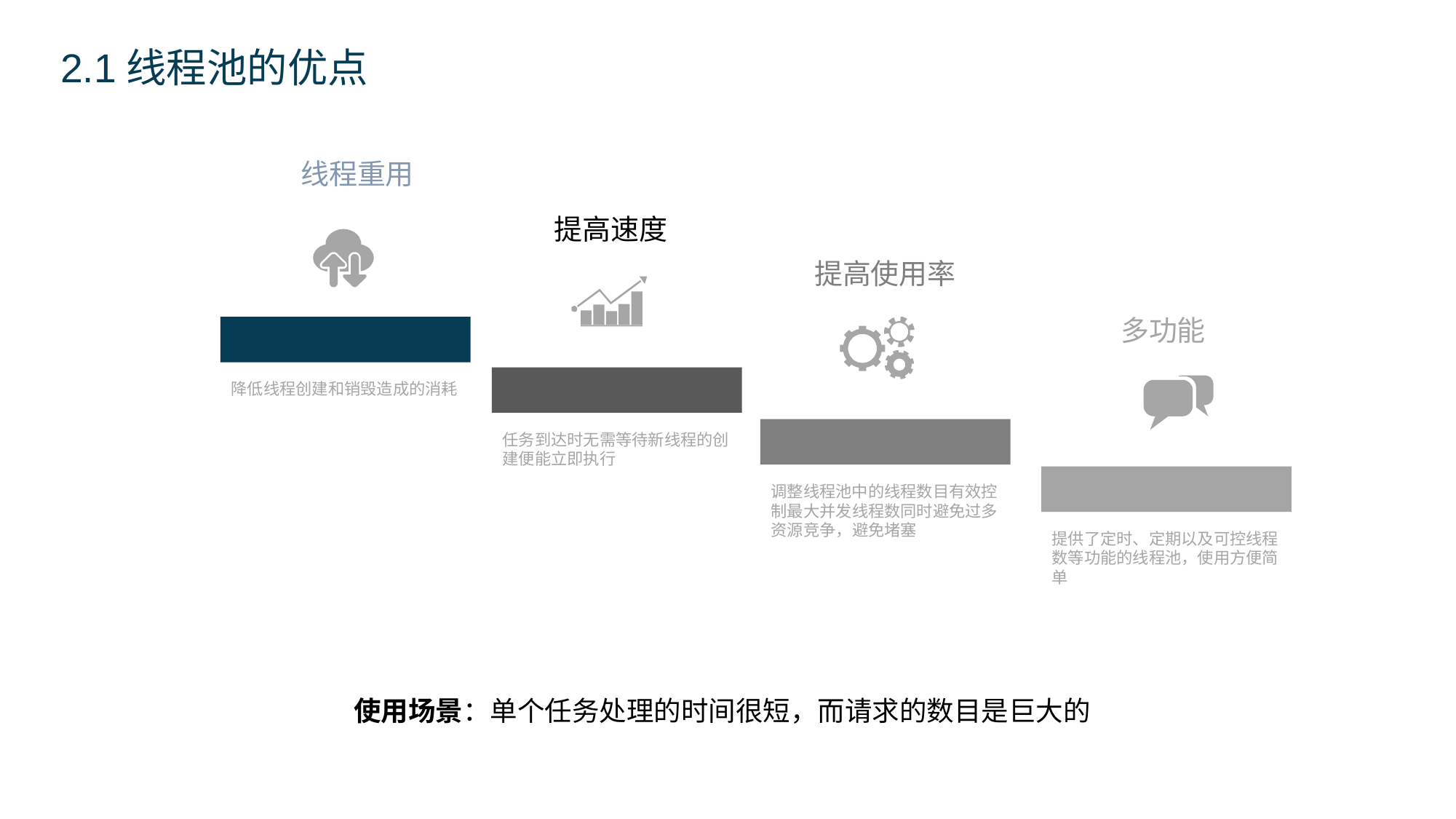

2.1线程池的优点
线程重用

降低线程创建和销毁造成的消耗
提高速度

任务到达时无需等待新线程的创建便能立即执行

提高使用率

调整线程池中的线程数目有效控制最大并发线程数同时避免过多资源竞争，避免堵塞

多功能

提供了定时、定期以及可控线程数等功能的线程池，使用方便简单
使用场景：单个任务处理的时间很短，而请求的数目是巨大的